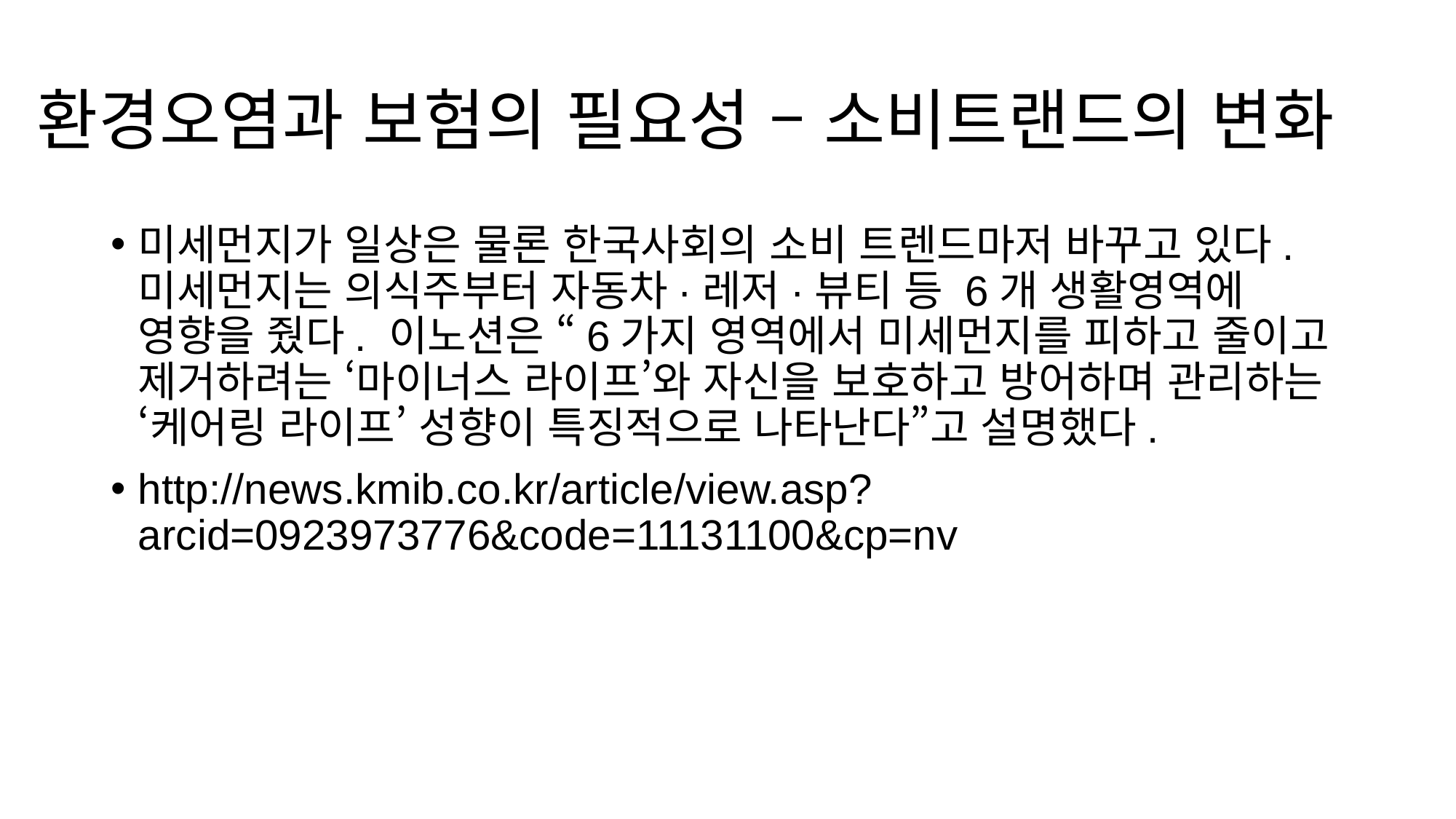

# 환경오염과 보험의 필요성 – 소비트랜드의 변화
미세먼지가 일상은 물론 한국사회의 소비 트렌드마저 바꾸고 있다. 미세먼지는 의식주부터 자동차·레저·뷰티 등 6개 생활영역에 영향을 줬다. 이노션은 “6가지 영역에서 미세먼지를 피하고 줄이고 제거하려는 ‘마이너스 라이프’와 자신을 보호하고 방어하며 관리하는 ‘케어링 라이프’ 성향이 특징적으로 나타난다”고 설명했다.
http://news.kmib.co.kr/article/view.asp?arcid=0923973776&code=11131100&cp=nv